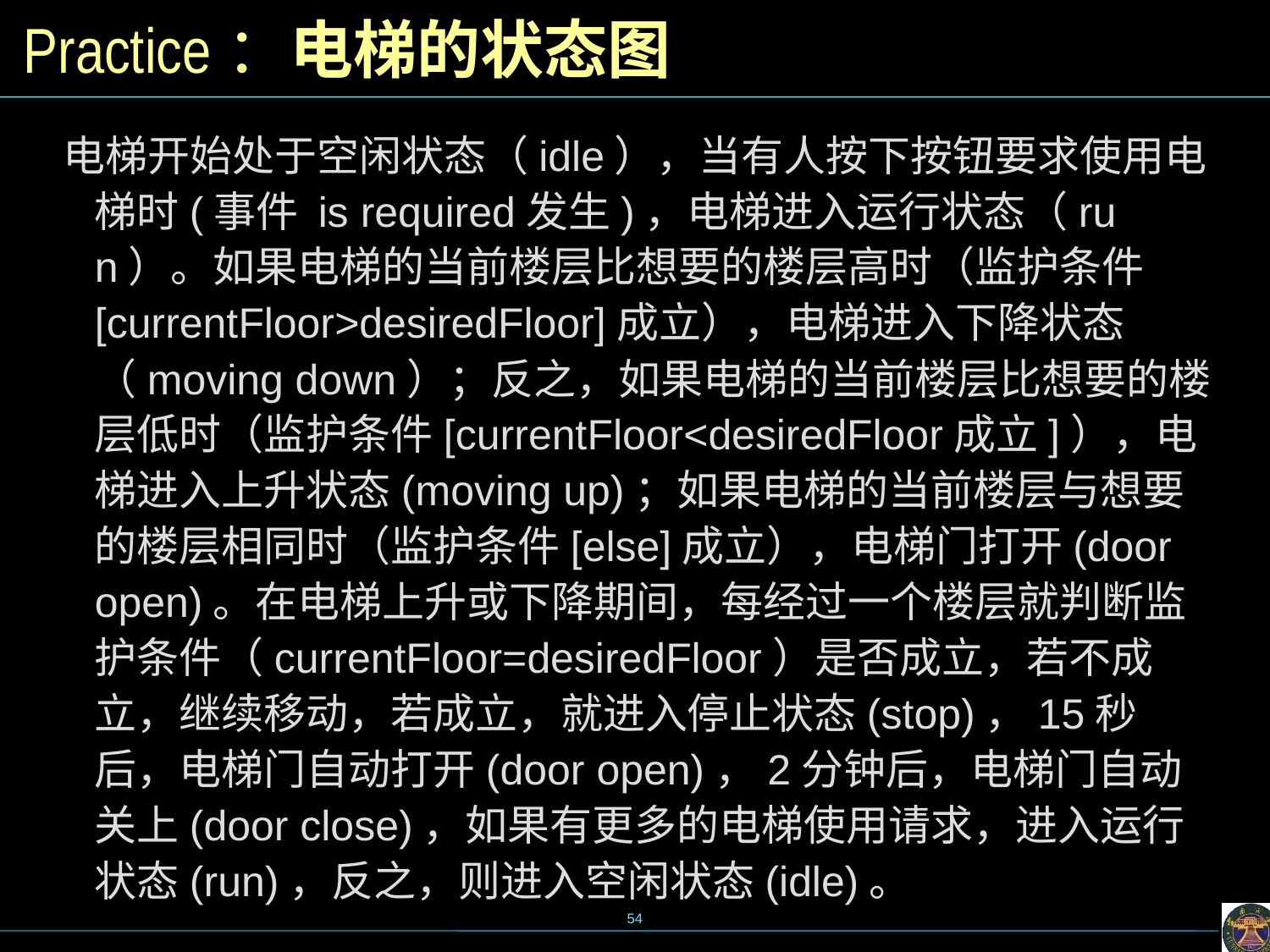

# Practice：电梯的状态图
电梯开始处于空闲状态（idle），当有人按下按钮要求使用电梯时(事件 is required发生)，电梯进入运行状态（run）。如果电梯的当前楼层比想要的楼层高时（监护条件[currentFloor>desiredFloor]成立），电梯进入下降状态（moving down）；反之，如果电梯的当前楼层比想要的楼层低时（监护条件[currentFloor<desiredFloor成立]），电梯进入上升状态(moving up)；如果电梯的当前楼层与想要的楼层相同时（监护条件[else]成立），电梯门打开(door open)。在电梯上升或下降期间，每经过一个楼层就判断监护条件（currentFloor=desiredFloor）是否成立，若不成立，继续移动，若成立，就进入停止状态(stop)，15秒后，电梯门自动打开(door open)，2分钟后，电梯门自动关上(door close)，如果有更多的电梯使用请求，进入运行状态(run)，反之，则进入空闲状态(idle)。